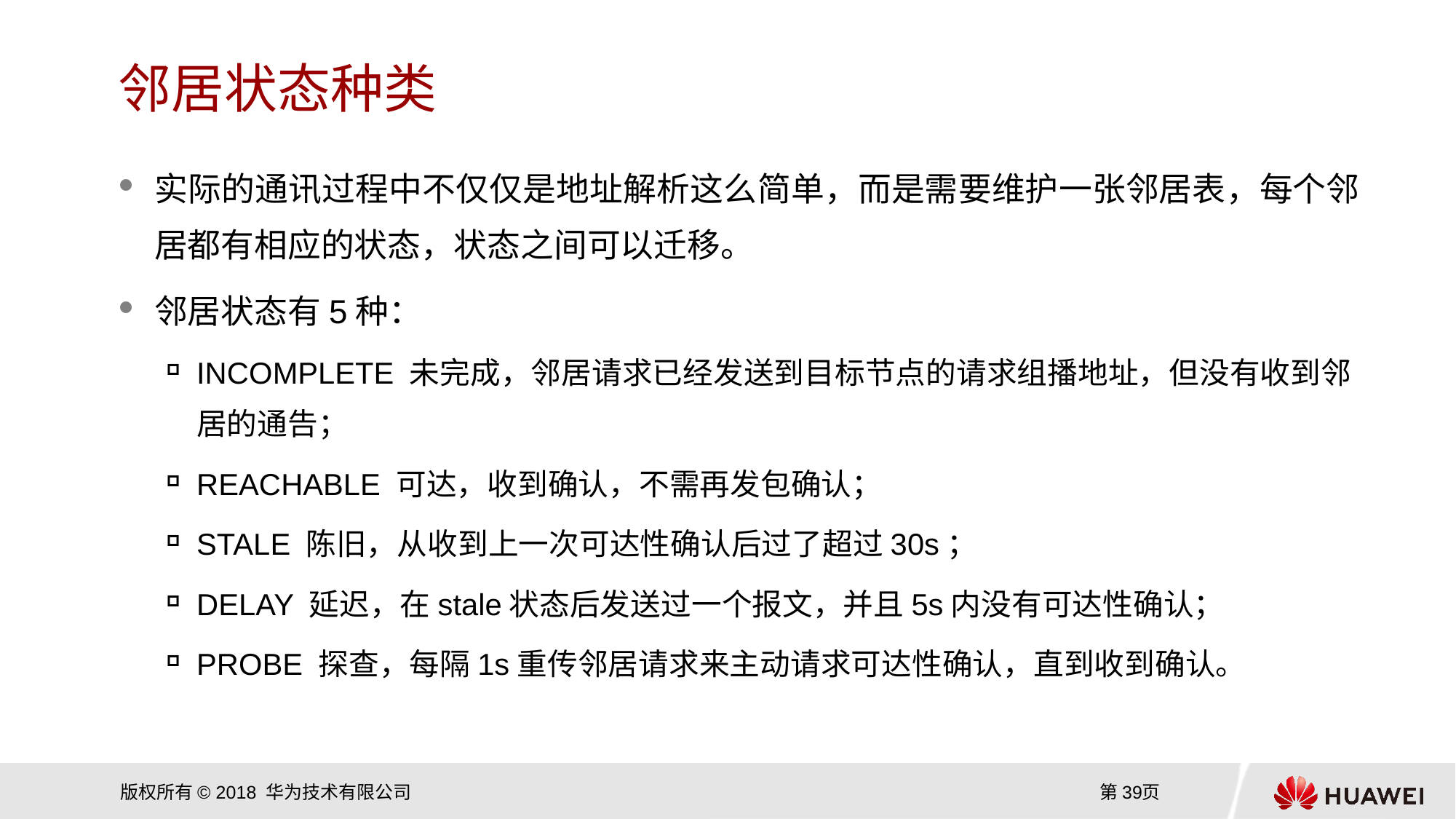

# 邻居状态种类
实际的通讯过程中不仅仅是地址解析这么简单，而是需要维护一张邻居表，每个邻居都有相应的状态，状态之间可以迁移。
邻居状态有5种：
INCOMPLETE 未完成，邻居请求已经发送到目标节点的请求组播地址，但没有收到邻居的通告；
REACHABLE 可达，收到确认，不需再发包确认；
STALE 陈旧，从收到上一次可达性确认后过了超过30s；
DELAY 延迟，在stale状态后发送过一个报文，并且5s内没有可达性确认；
PROBE 探查，每隔1s重传邻居请求来主动请求可达性确认，直到收到确认。